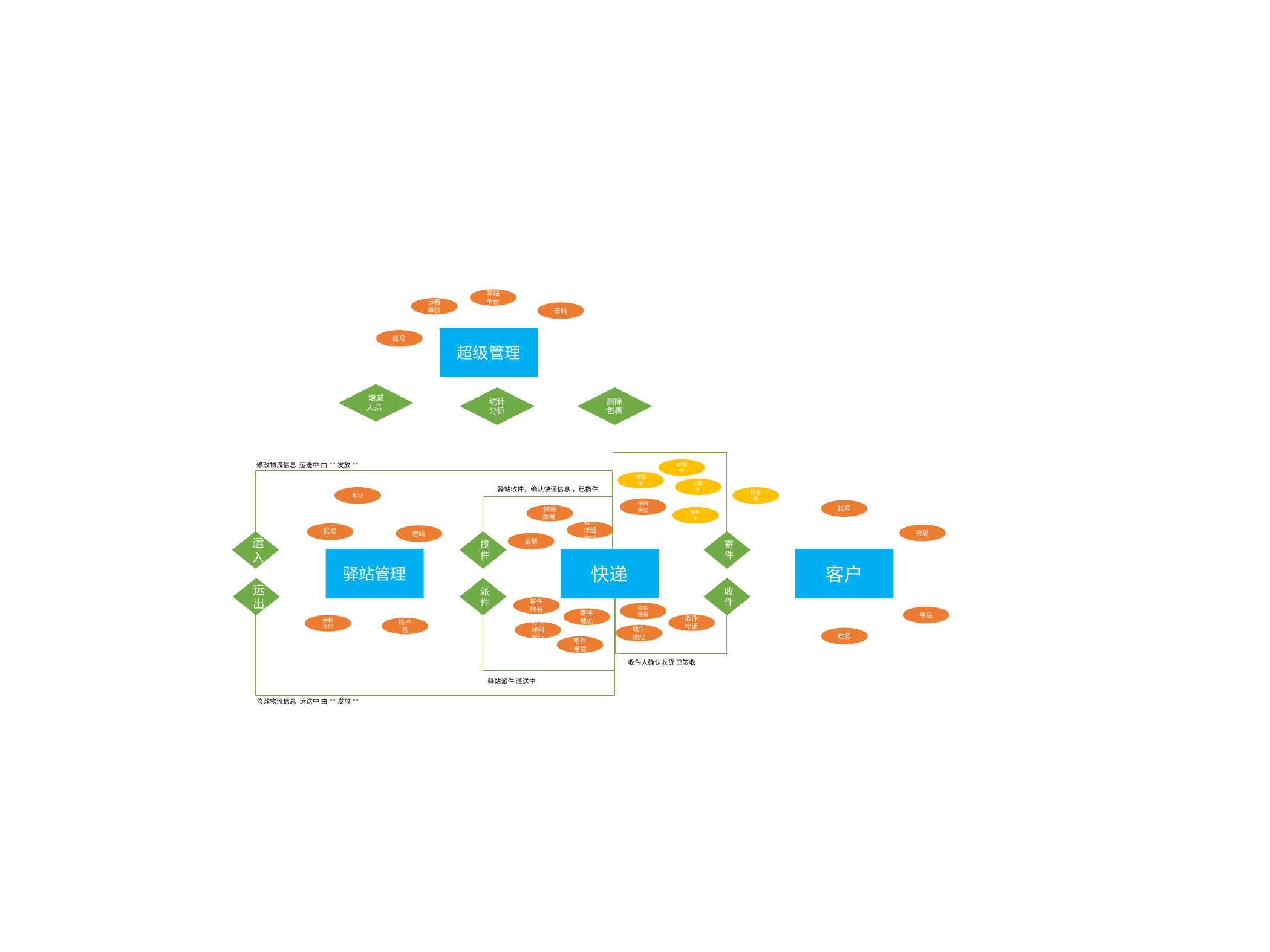

驿站单价
运费单价
密码
超级管理
账号
增减人员
删除包裹
统计分析
修改物流信息  运送中 由**发放**
运输中
待揽件
已揽件
驿站收件，确认快递信息 ，已揽件
地址
已签收
物流状态
账号
快递单号
派件中
收件详细地址
账号
密码
密码
运入
揽件
寄件
金额
驿站管理
快递
客户
运出
派件
收件
寄件姓名
收件姓名
电话
寄件地址
收件电话
手机号码
用户名
寄件详细地址
收件地址
姓名
寄件电话
收件人确认收货 已签收
驿站派件 派送中
修改物流信息  运送中 由**发放**